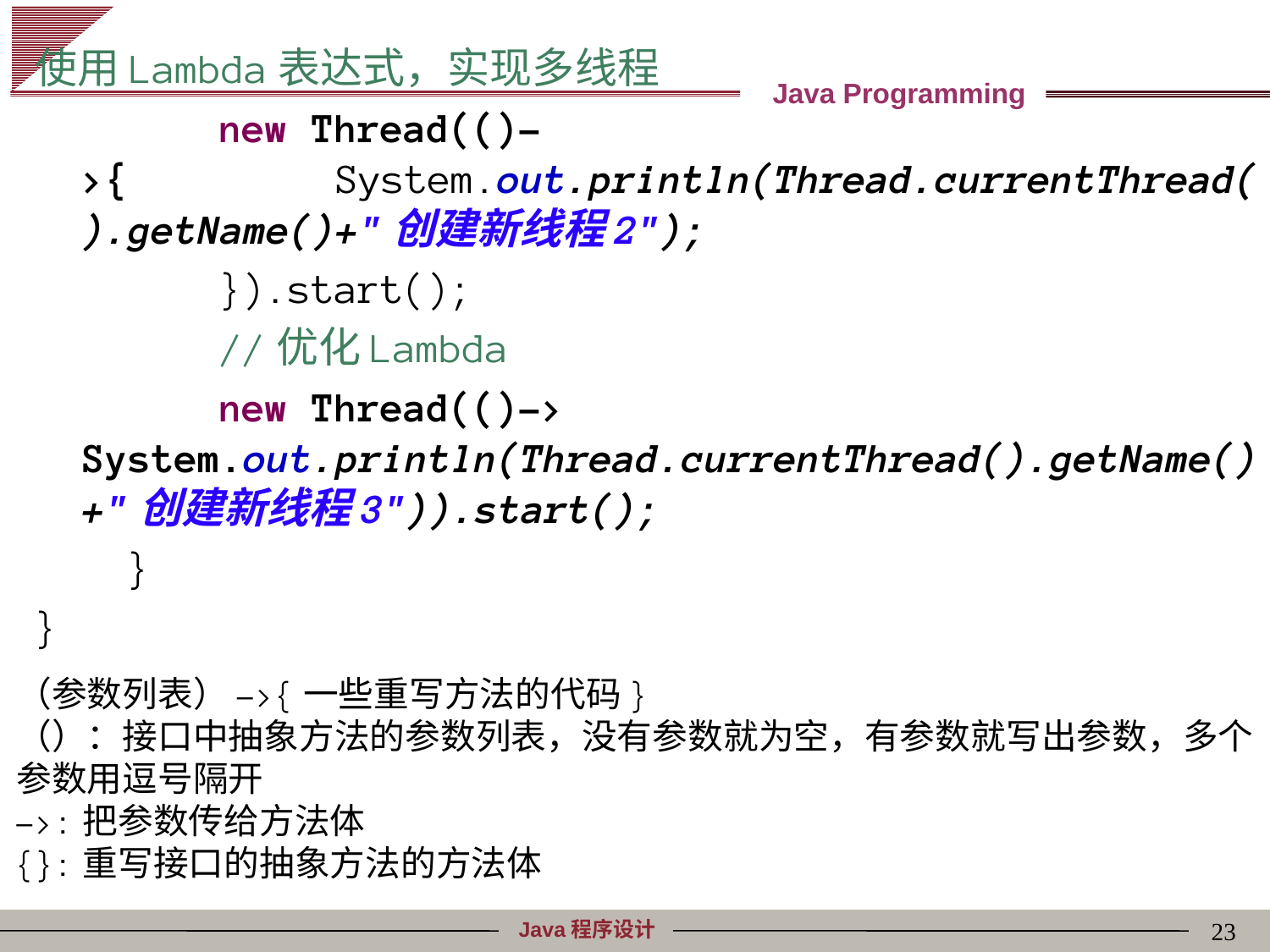

使用Lambda表达式，实现多线程
        new Thread(()->{         System.out.println(Thread.currentThread().getName()+"创建新线程2");
        }).start();
        //优化Lambda
        new Thread(()-> System.out.println(Thread.currentThread().getName()+"创建新线程3")).start();
    }
}
（参数列表）->{一些重写方法的代码}
（）：接口中抽象方法的参数列表，没有参数就为空，有参数就写出参数，多个参数用逗号隔开
->:把参数传给方法体
{}:重写接口的抽象方法的方法体